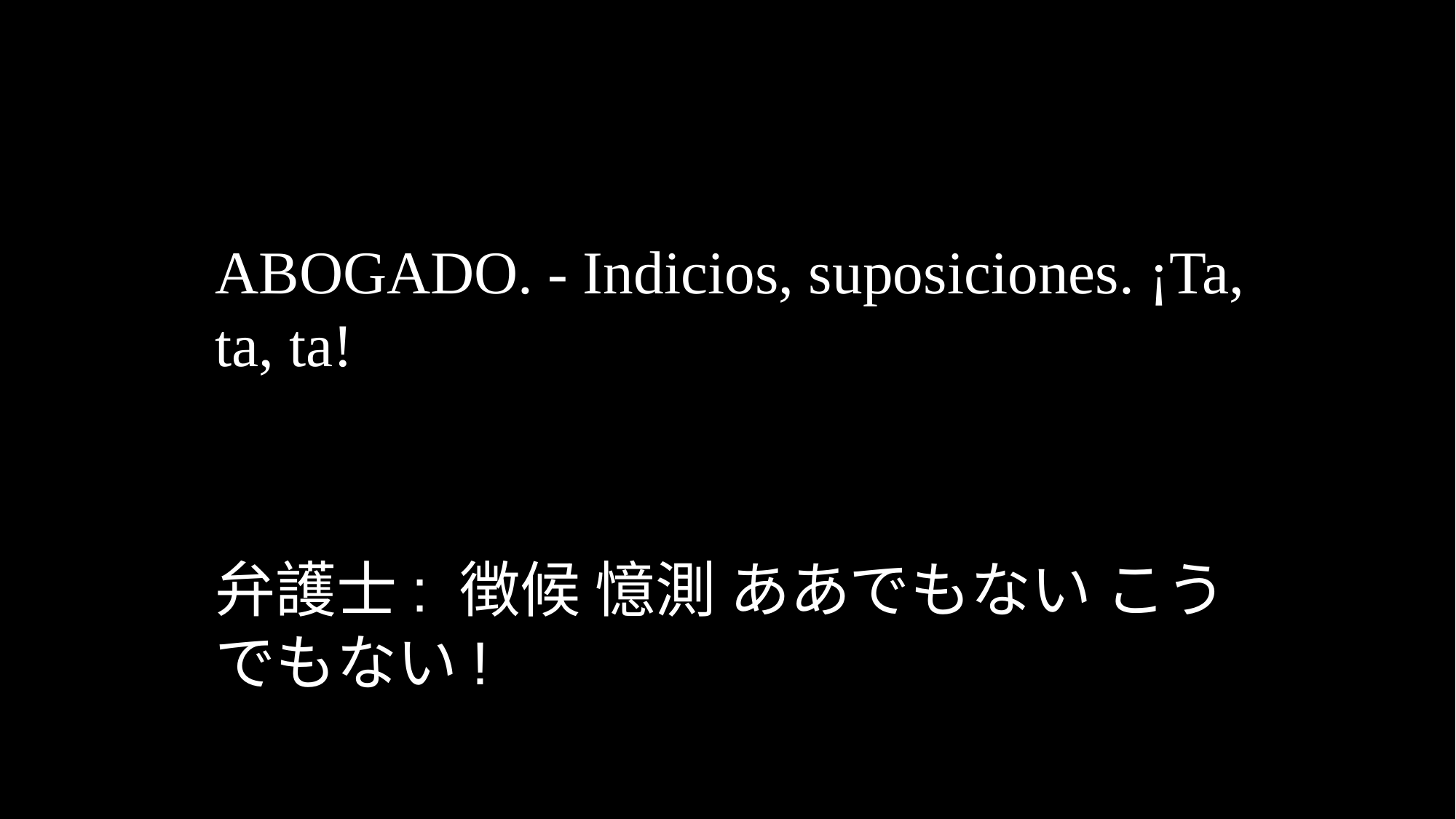

ABOGADO. - Indicios, suposiciones. ¡Ta, ta, ta!

弁護士: 徴候 憶測 ああでもない こうでもない!